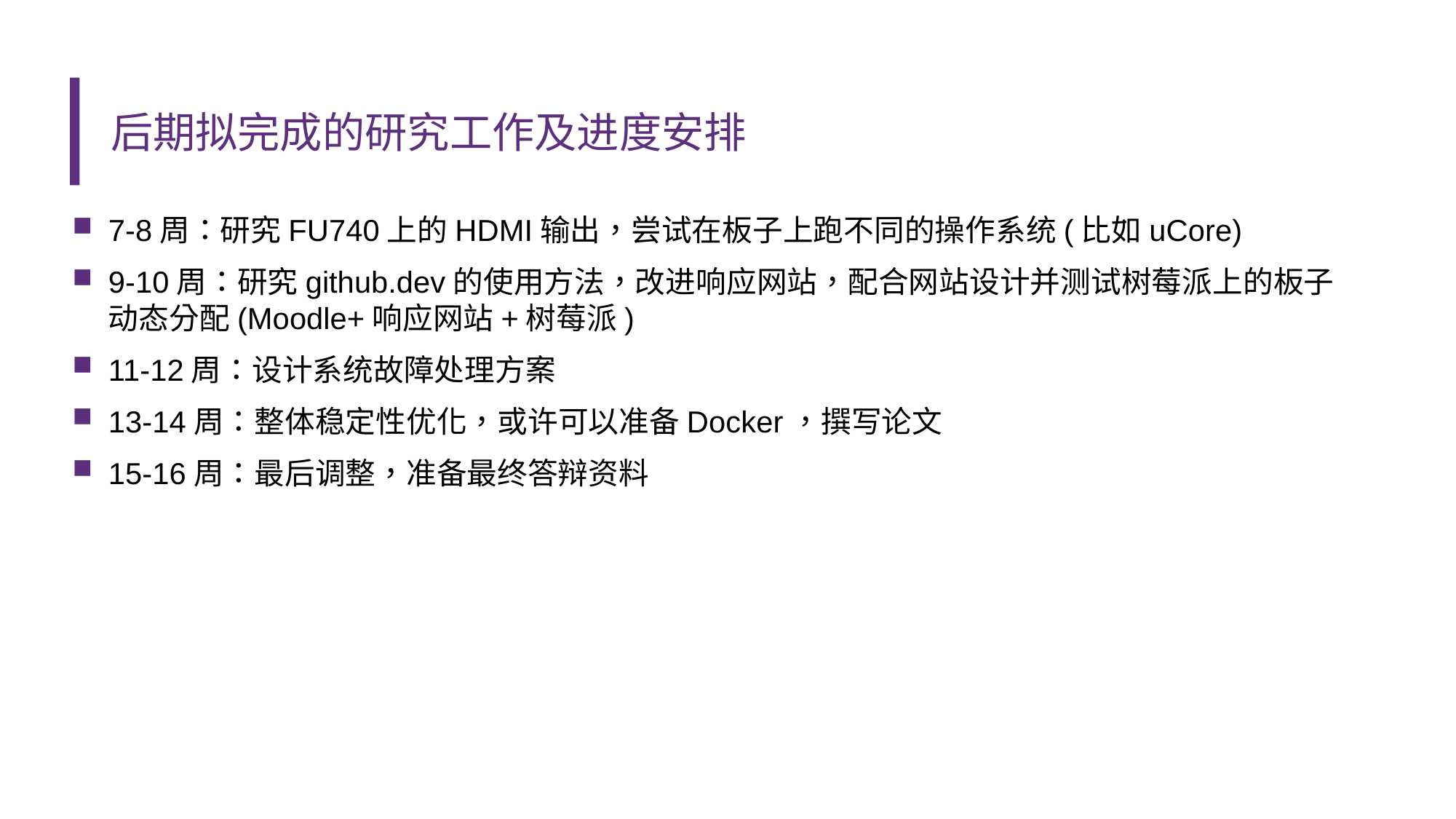

# 后期拟完成的研究工作及进度安排
7-8周：研究FU740上的HDMI输出，尝试在板子上跑不同的操作系统(比如uCore)
9-10周：研究github.dev的使用方法，改进响应网站，配合网站设计并测试树莓派上的板子动态分配(Moodle+响应网站+树莓派)
11-12周：设计系统故障处理方案
13-14周：整体稳定性优化，或许可以准备Docker，撰写论文
15-16周：最后调整，准备最终答辩资料